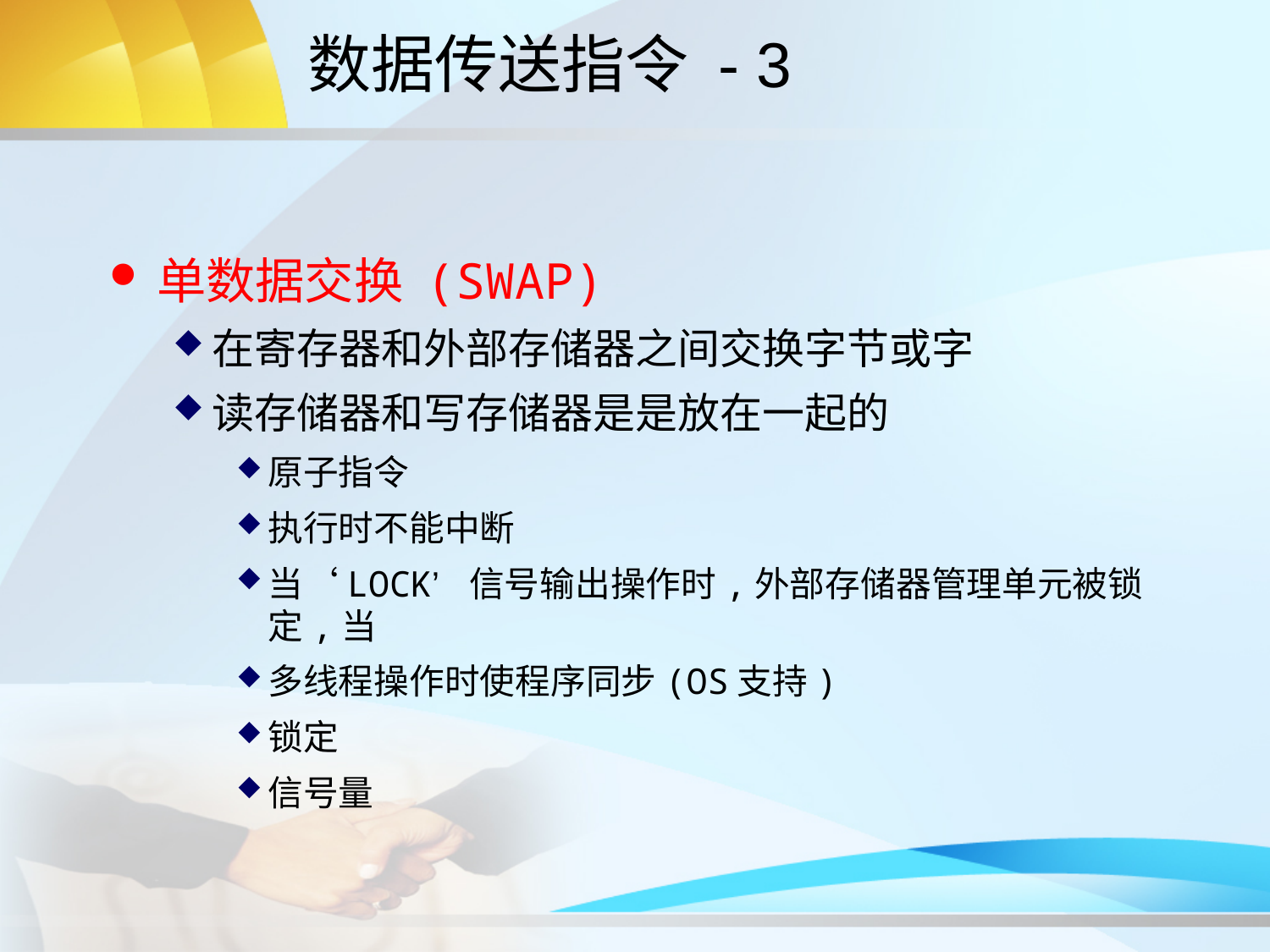

# 数据传送指令 - 3
单数据交换 (SWAP)
在寄存器和外部存储器之间交换字节或字
读存储器和写存储器是是放在一起的
原子指令
执行时不能中断
当‘LOCK’ 信号输出操作时,外部存储器管理单元被锁定,当
多线程操作时使程序同步(OS支持)
锁定
信号量